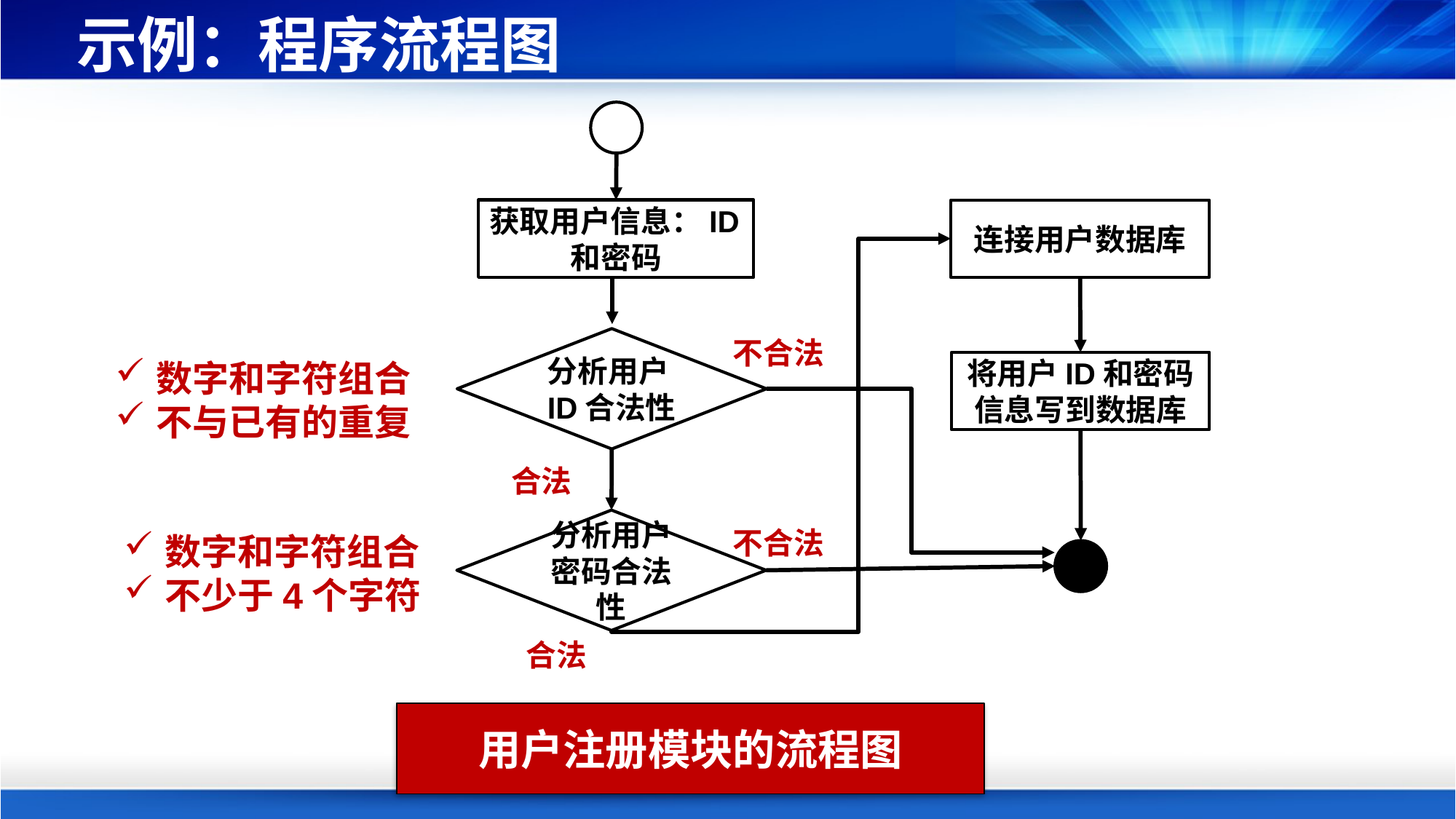

# 示例：程序流程图

连接用户数据库
获取用户信息：ID和密码
不合法
分析用户ID合法性
数字和字符组合
不与已有的重复
将用户ID和密码信息写到数据库
合法
分析用户密码合法性
不合法
数字和字符组合
不少于4个字符

合法
用户注册模块的流程图